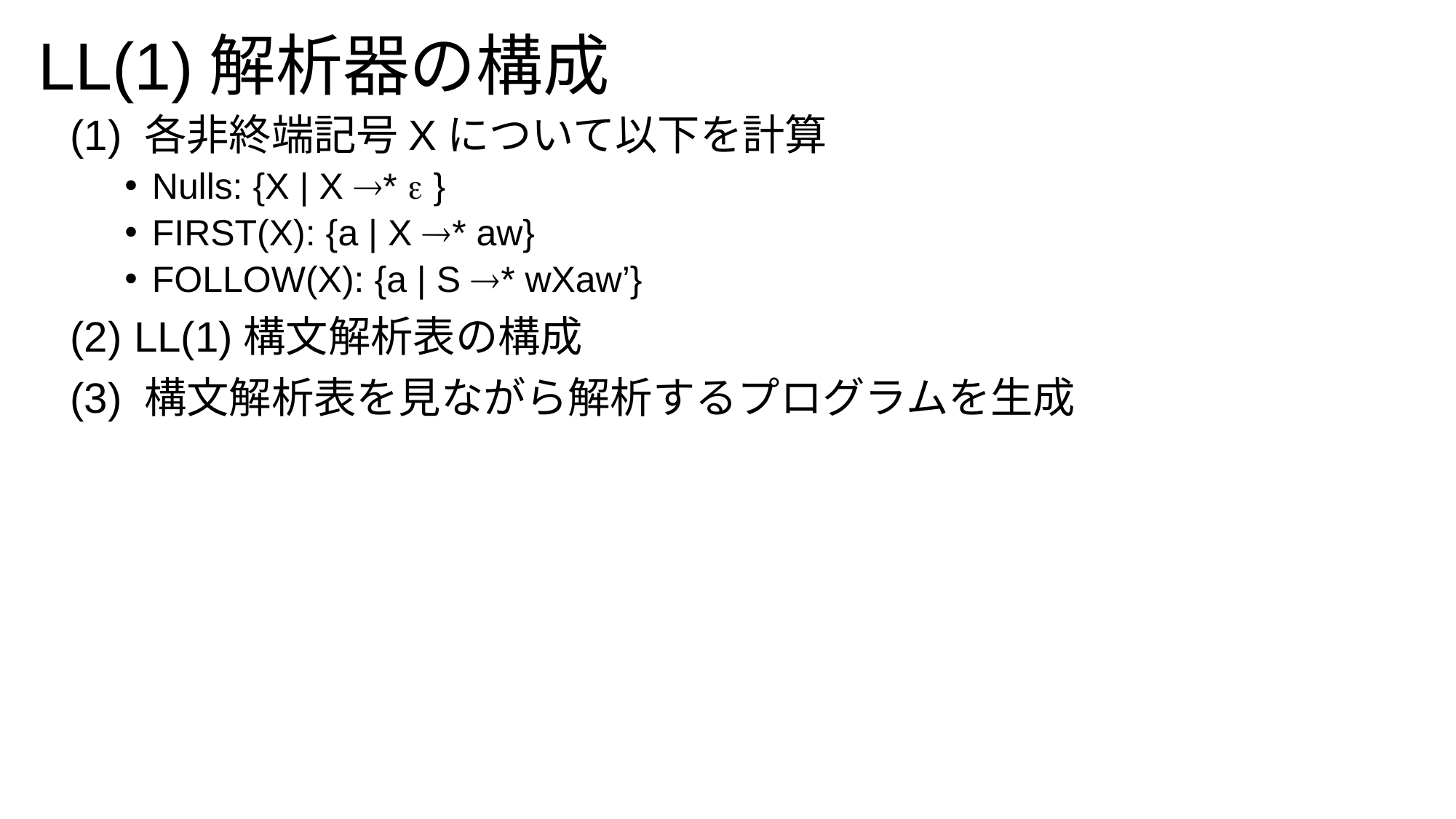

# LL(1)解析器の構成
(1) 各非終端記号Xについて以下を計算
Nulls: {X | X →* ε }
FIRST(X): {a | X →* aw}
FOLLOW(X): {a | S →* wXaw’}
(2) LL(1)構文解析表の構成
(3) 構文解析表を見ながら解析するプログラムを生成